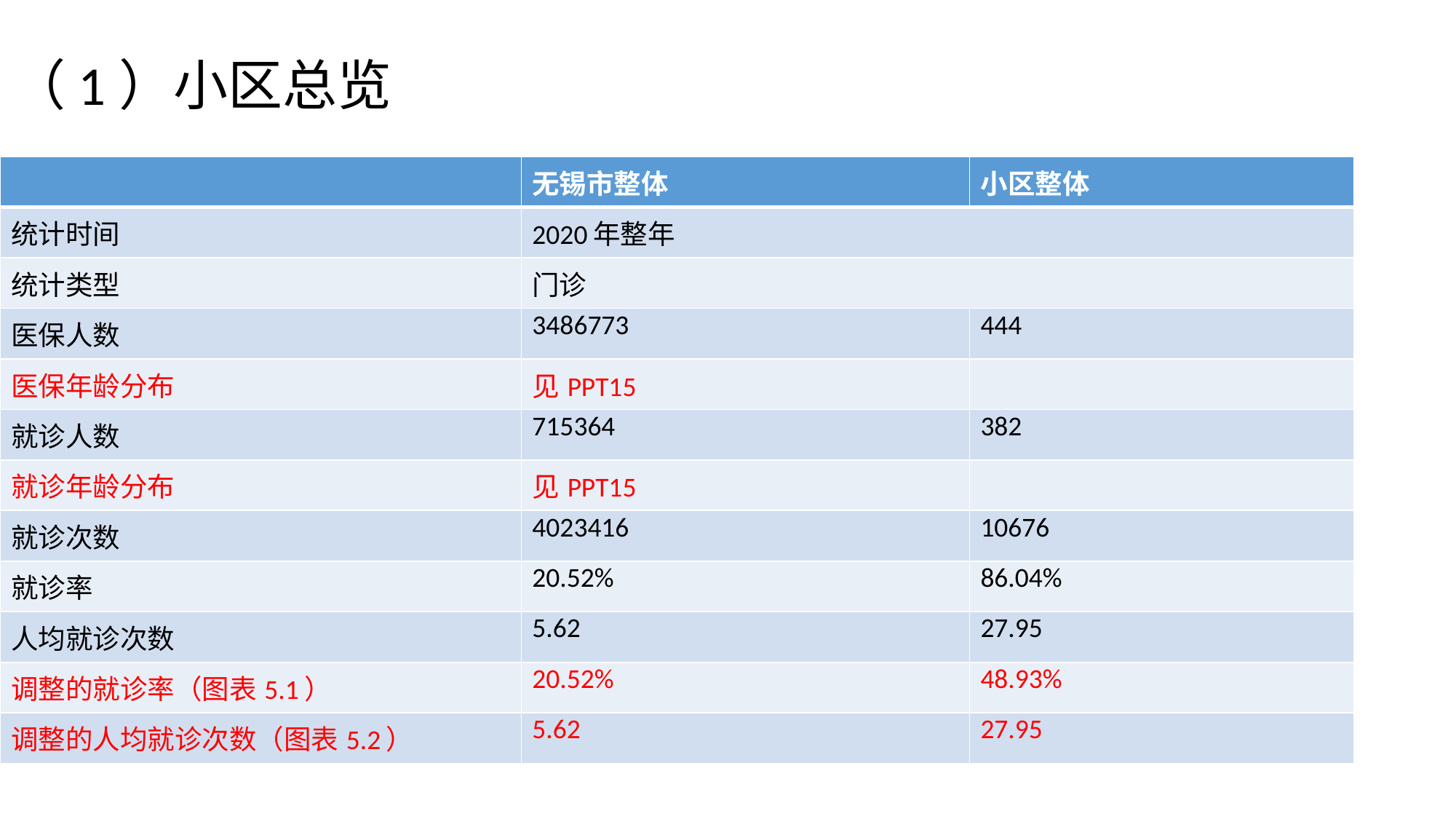

# （1）小区总览
|  | 无锡市整体 | 小区整体 |
| --- | --- | --- |
| 统计时间 | 2020年整年 |  |
| 统计类型 | 门诊 |  |
| 医保人数 | 3486773 | 444 |
| 医保年龄分布 | 见PPT15 |  |
| 就诊人数 | 715364 | 382 |
| 就诊年龄分布 | 见PPT15 |  |
| 就诊次数 | 4023416 | 10676 |
| 就诊率 | 20.52% | 86.04% |
| 人均就诊次数 | 5.62 | 27.95 |
| 调整的就诊率（图表5.1） | 20.52% | 48.93% |
| 调整的人均就诊次数（图表5.2） | 5.62 | 27.95 |